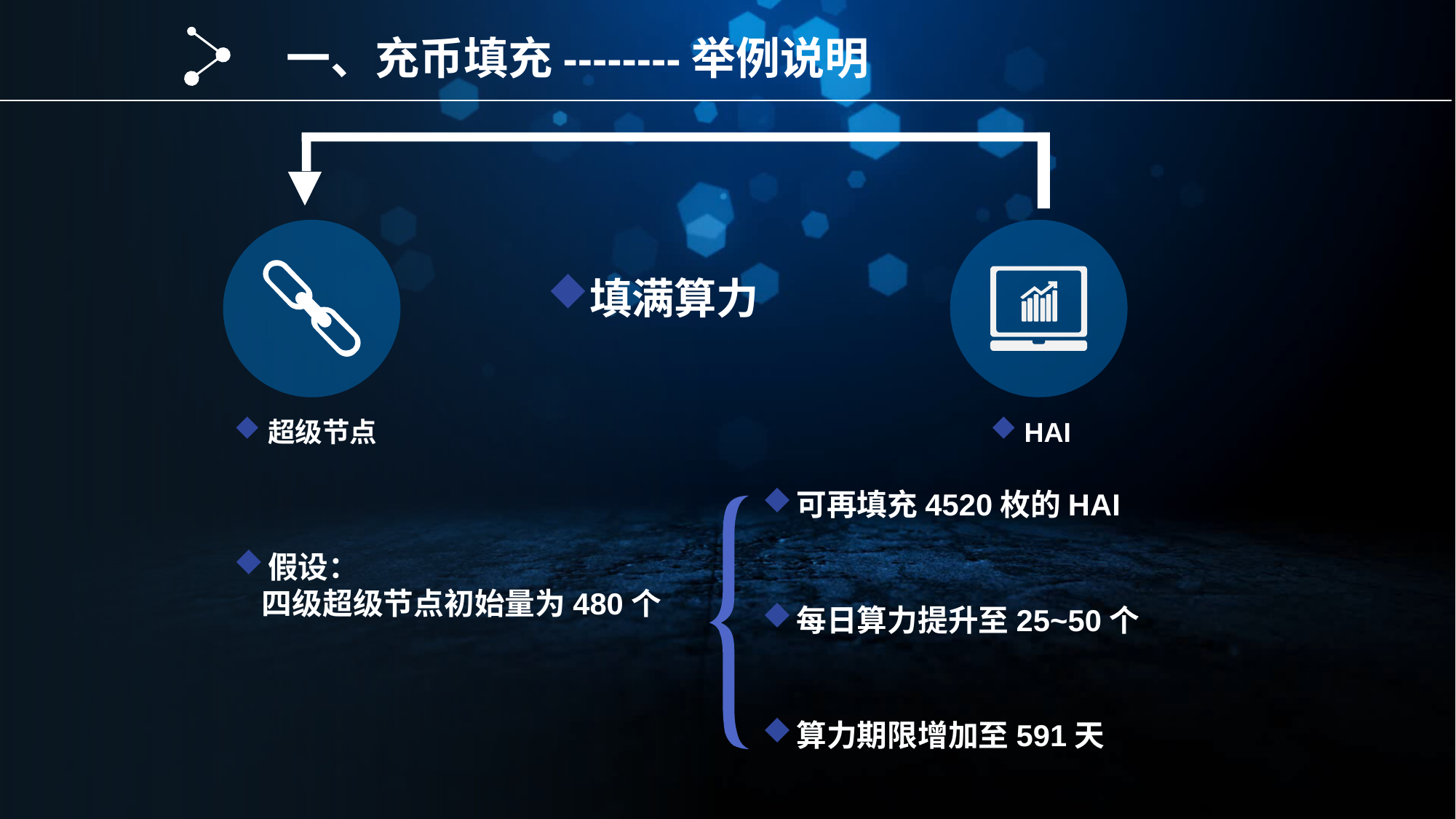

一、充币填充--------举例说明

填满算力
超级节点
HAI
可再填充4520枚的HAI

假设：
   四级超级节点初始量为480个

每日算力提升至25~50个
算力期限增加至591天